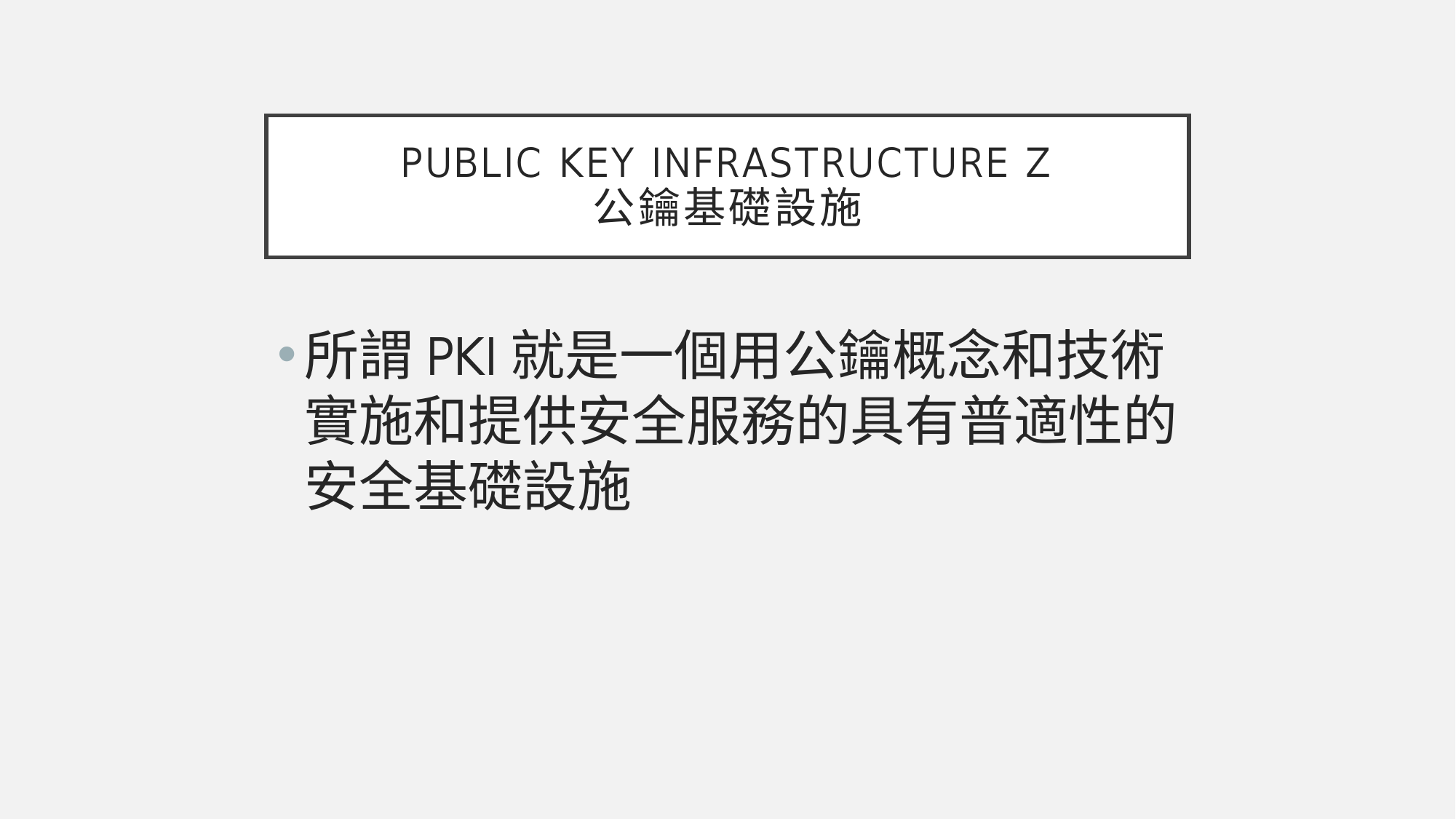

# Public Key Infrastructure z 公鑰基礎設施
所謂PKI就是一個用公鑰概念和技術實施和提供安全服務的具有普適性的安全基礎設施